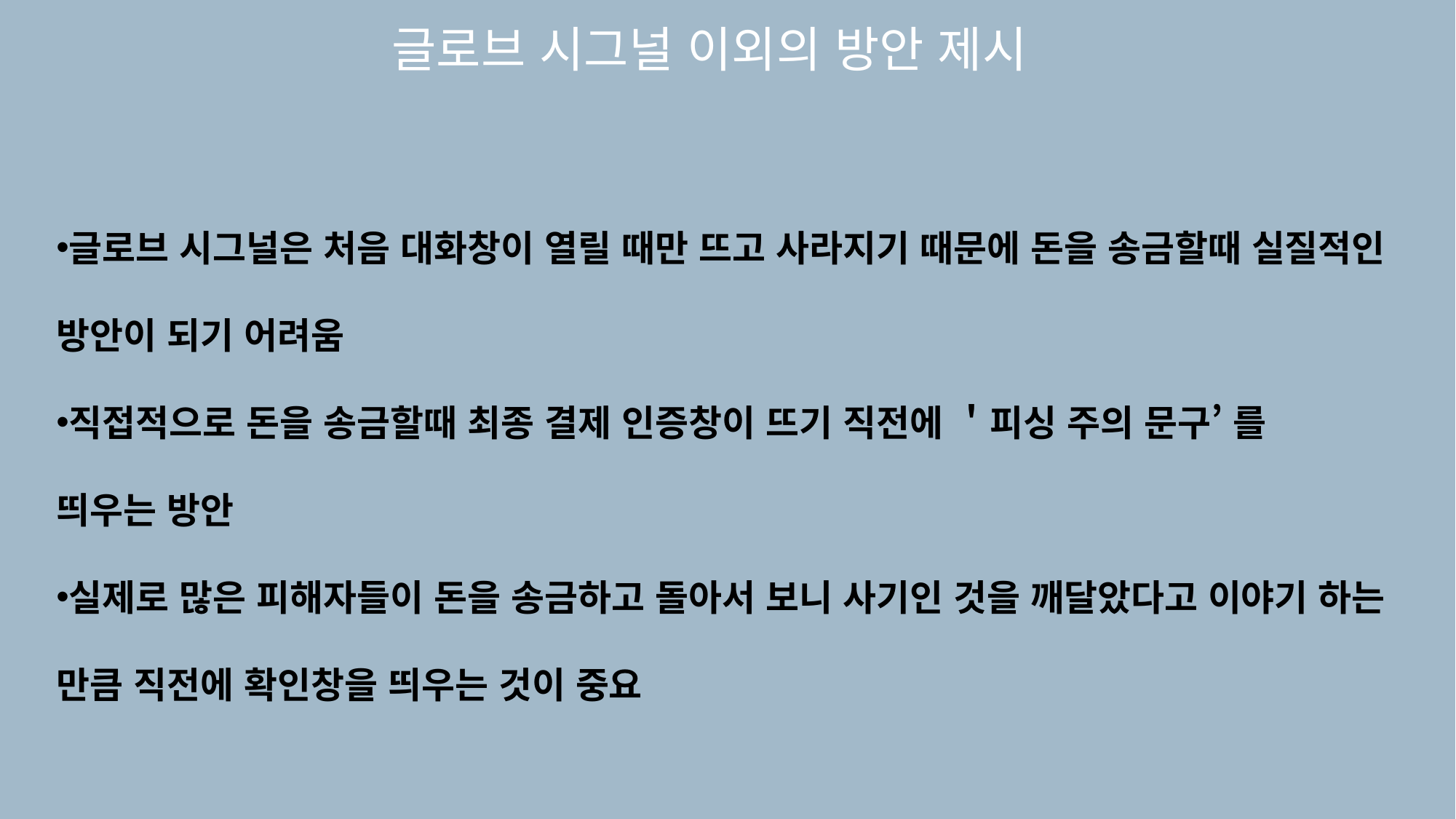

글로브 시그널 이외의 방안 제시
글로브 시그널은 처음 대화창이 열릴 때만 뜨고 사라지기 때문에 돈을 송금할때 실질적인
방안이 되기 어려움
직접적으로 돈을 송금할때 최종 결제 인증창이 뜨기 직전에 ＇피싱 주의 문구’ 를
띄우는 방안
실제로 많은 피해자들이 돈을 송금하고 돌아서 보니 사기인 것을 깨달았다고 이야기 하는
만큼 직전에 확인창을 띄우는 것이 중요